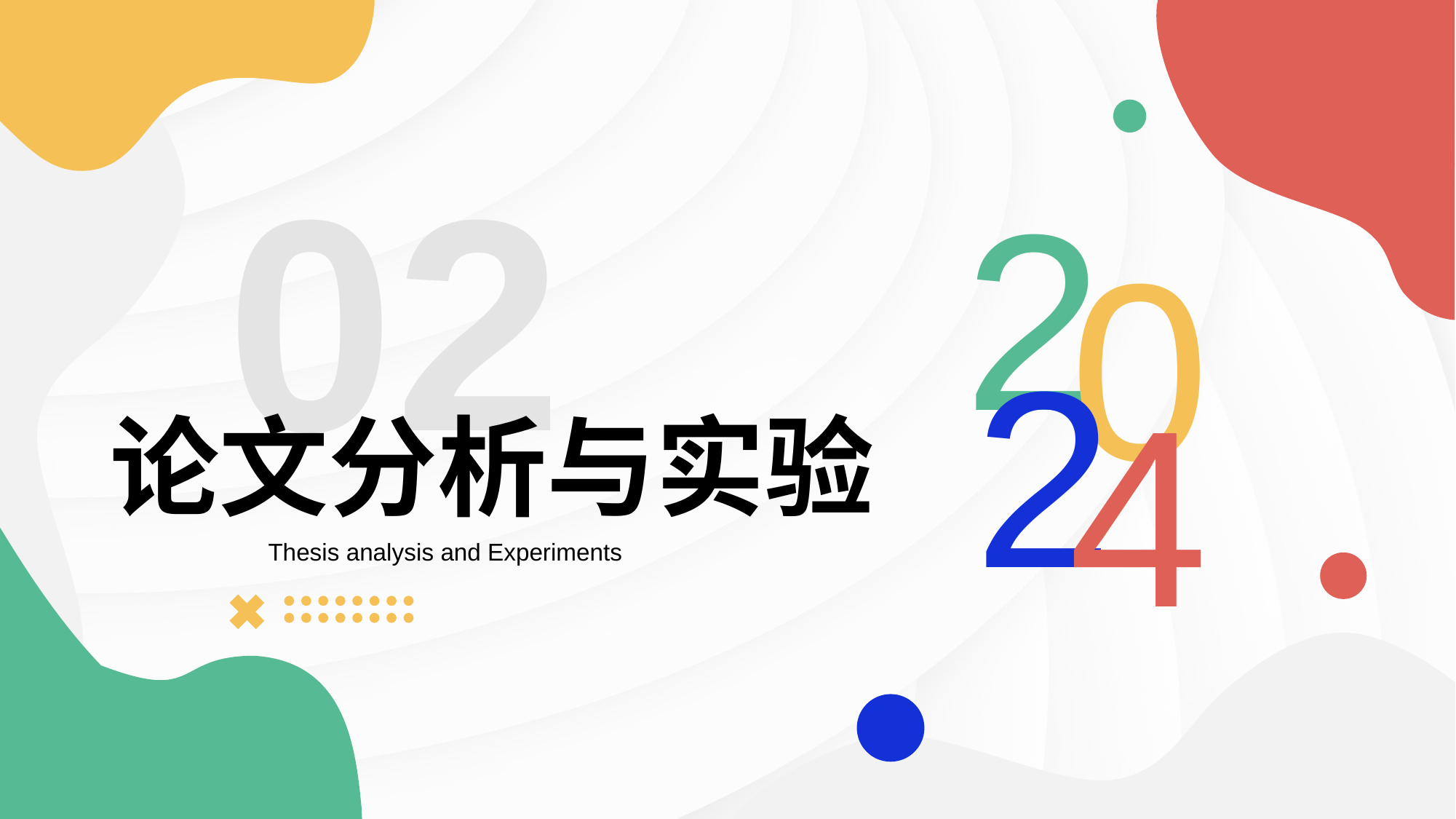

02
2
0
2
4

论文分析与实验

Thesis analysis and Experiments